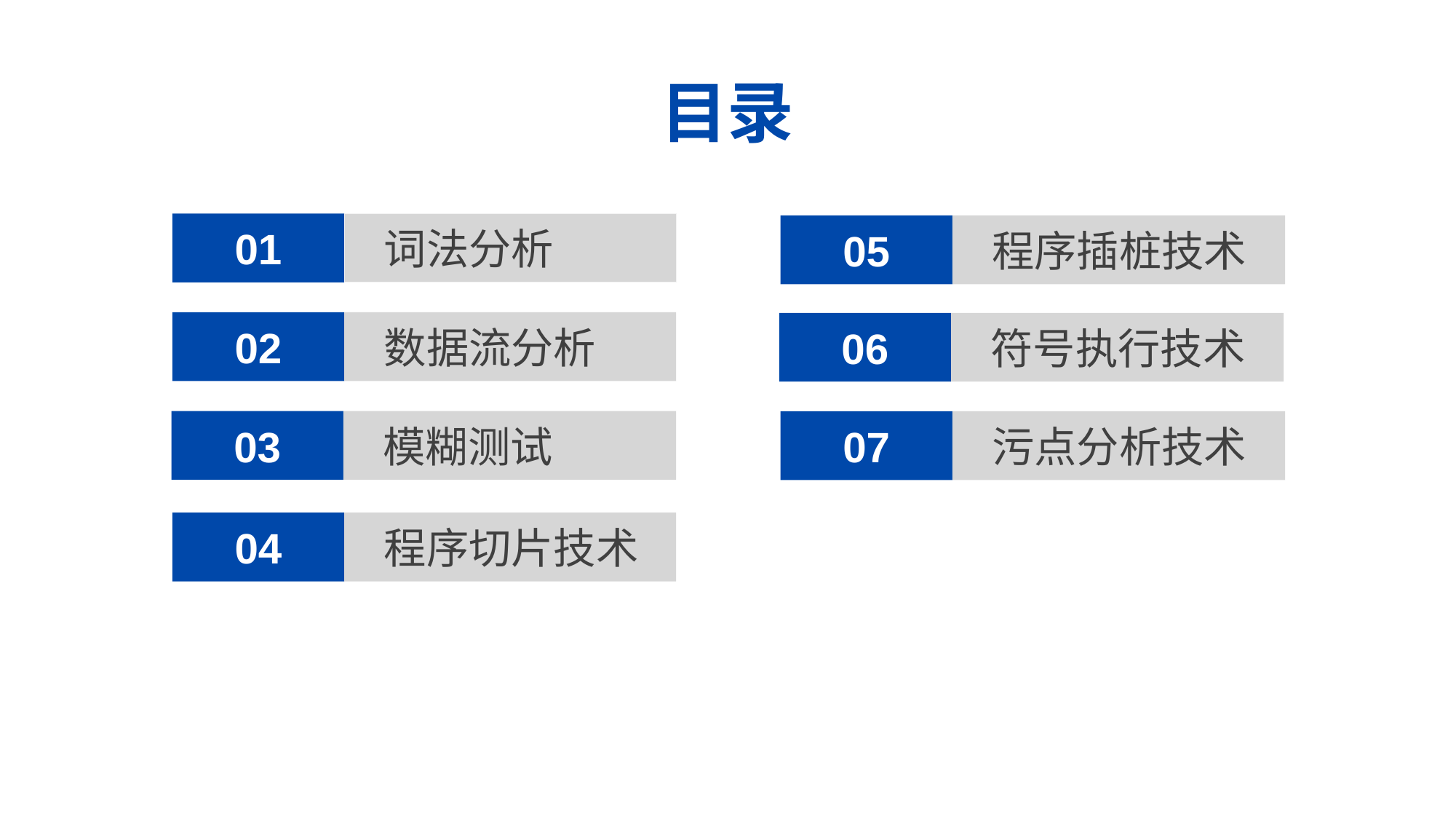

目录
01
  词法分析
05
  程序插桩技术
02
  数据流分析
06
  符号执行技术
03
  模糊测试
07
  污点分析技术
04
  程序切片技术